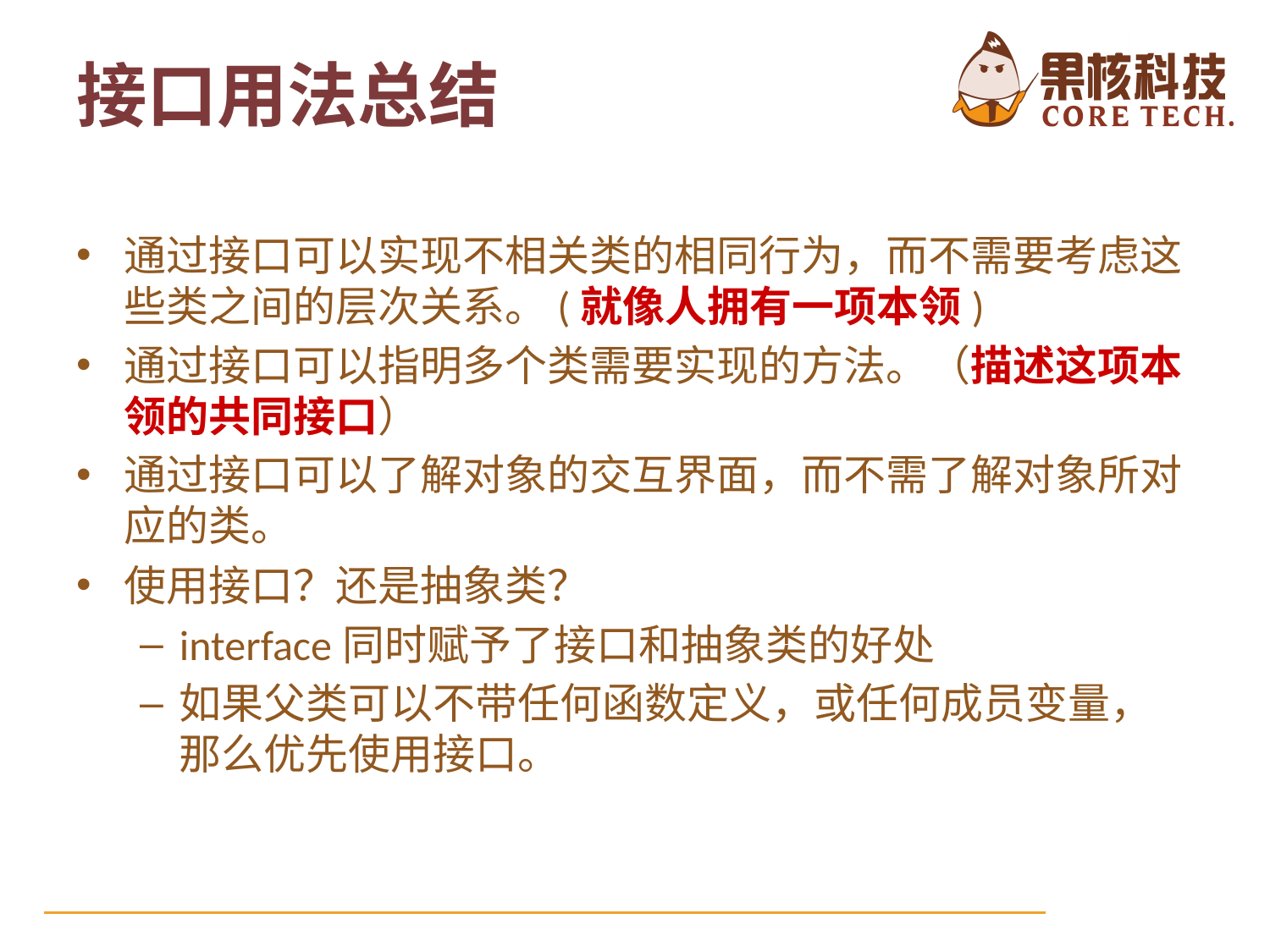

接口用法总结
通过接口可以实现不相关类的相同行为，而不需要考虑这些类之间的层次关系。(就像人拥有一项本领)
通过接口可以指明多个类需要实现的方法。（描述这项本领的共同接口）
通过接口可以了解对象的交互界面，而不需了解对象所对应的类。
使用接口？还是抽象类？
interface同时赋予了接口和抽象类的好处
如果父类可以不带任何函数定义，或任何成员变量，那么优先使用接口。